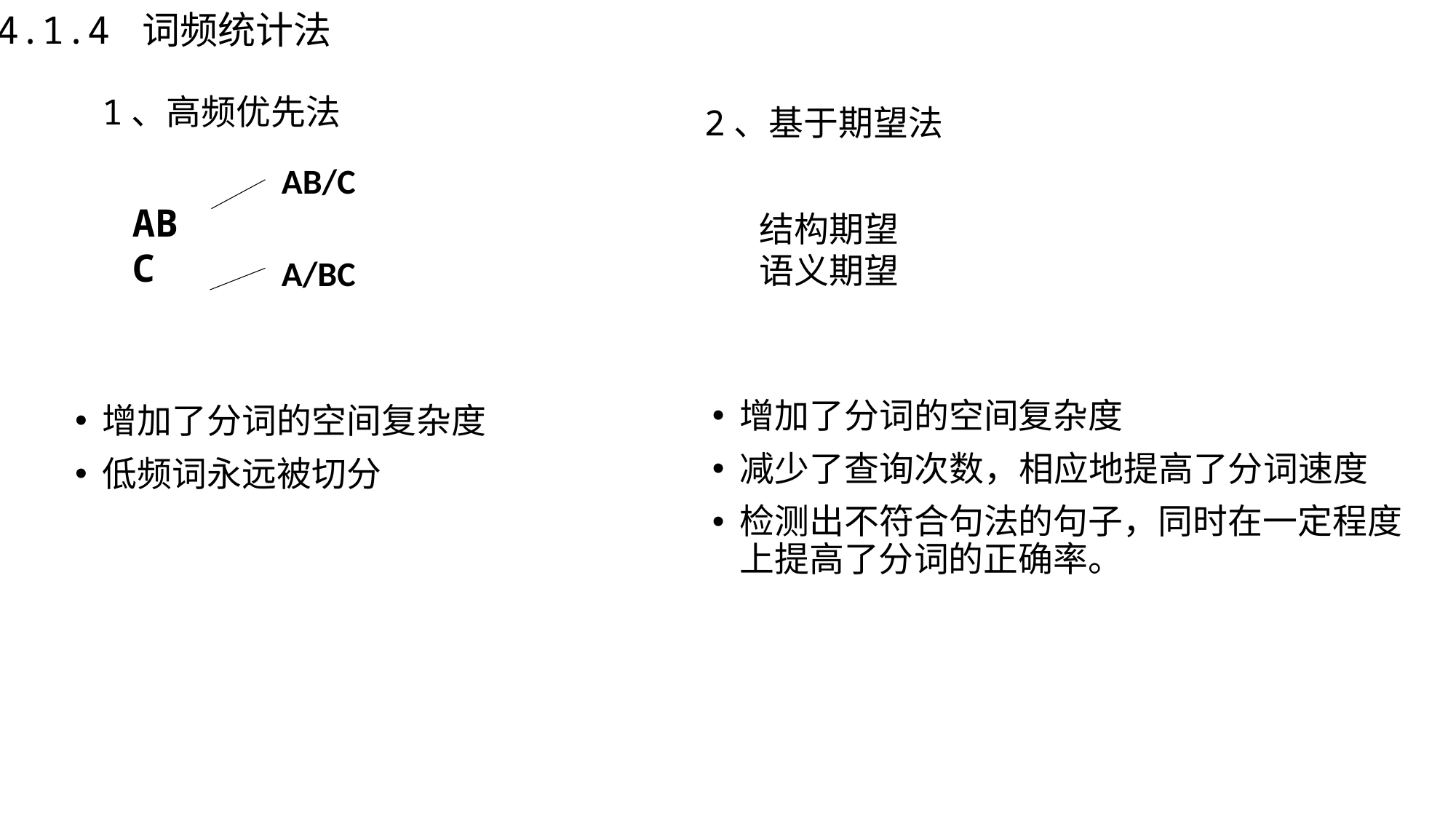

4.1.4 词频统计法

1、高频优先法
2、基于期望法

AB/C
ABC

结构期望
语义期望
A/BC

增加了分词的空间复杂度
减少了查询次数，相应地提高了分词速度
检测出不符合句法的句子，同时在一定程度上提高了分词的正确率。

增加了分词的空间复杂度
低频词永远被切分